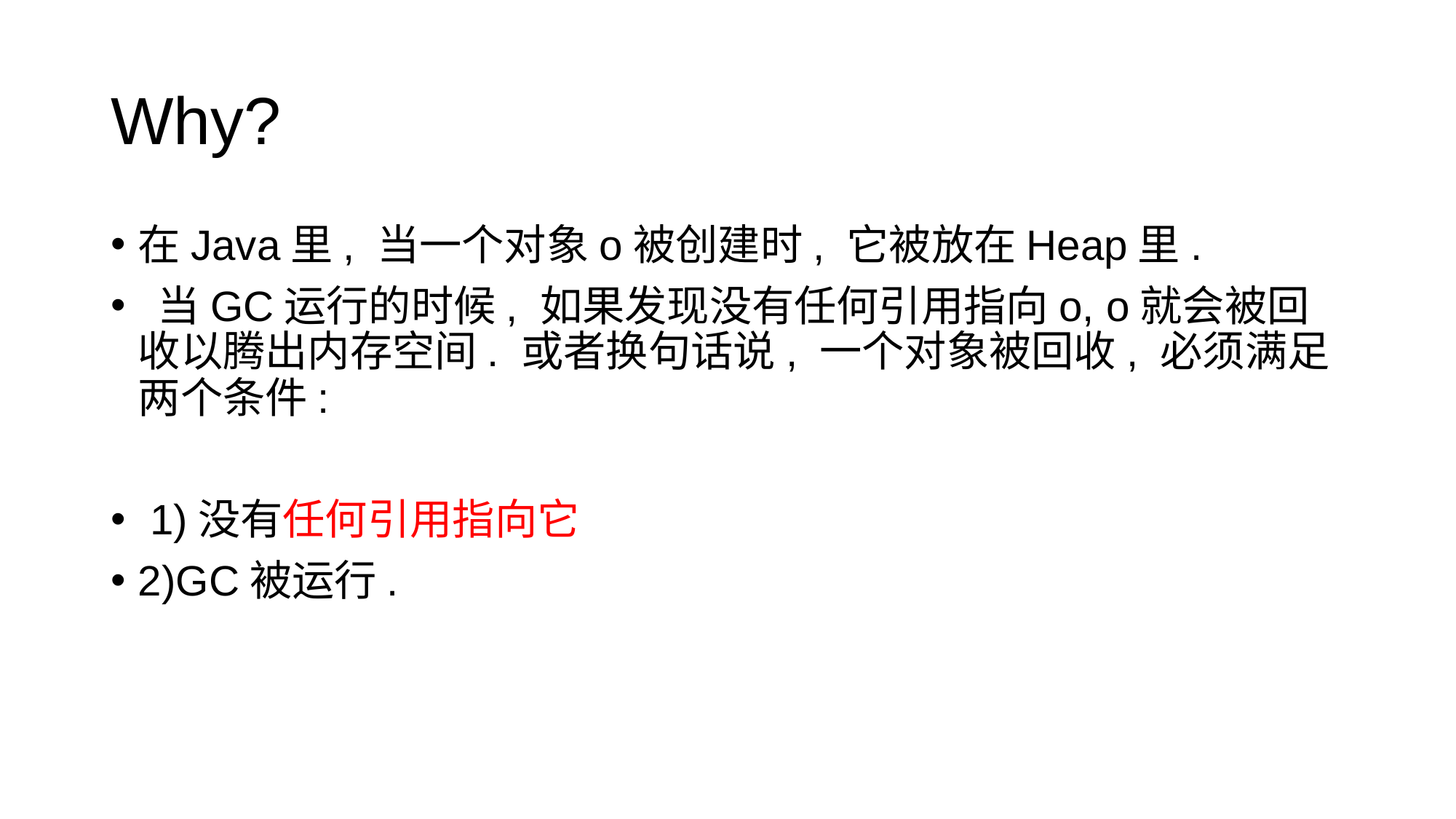

# Why?
在Java里, 当一个对象o被创建时, 它被放在Heap里.
 当GC运行的时候, 如果发现没有任何引用指向o, o就会被回收以腾出内存空间. 或者换句话说, 一个对象被回收, 必须满足两个条件:

 1)没有任何引用指向它
2)GC被运行.